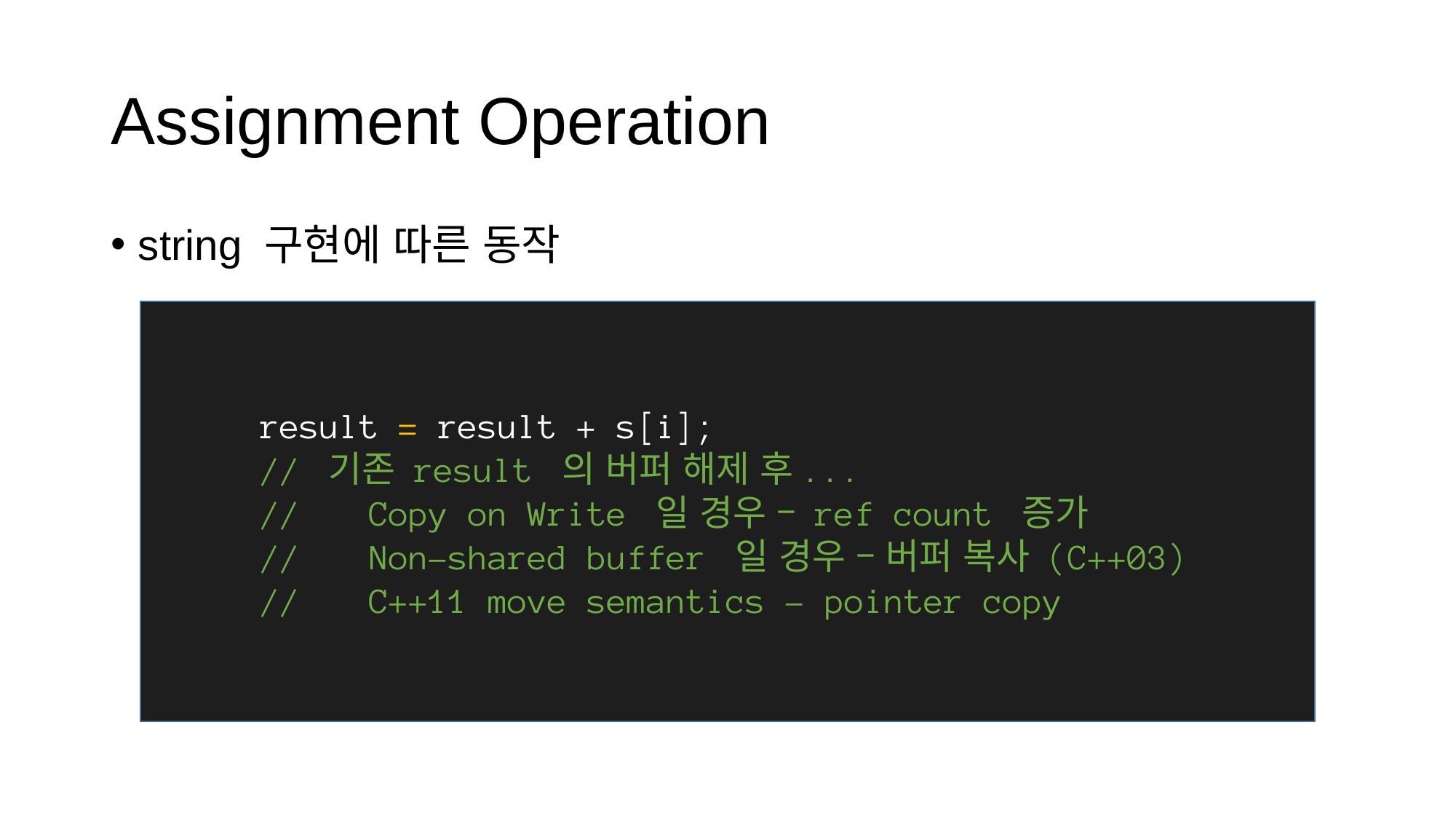

# Assignment Operation
string 구현에 따른 동작
	result = result + s[i];
	// 기존 result 의 버퍼 해제 후...
	// 	Copy on Write 일 경우 – ref count 증가
	// 	Non-shared buffer 일 경우 – 버퍼 복사 (C++03)
	// 	C++11 move semantics – pointer copy